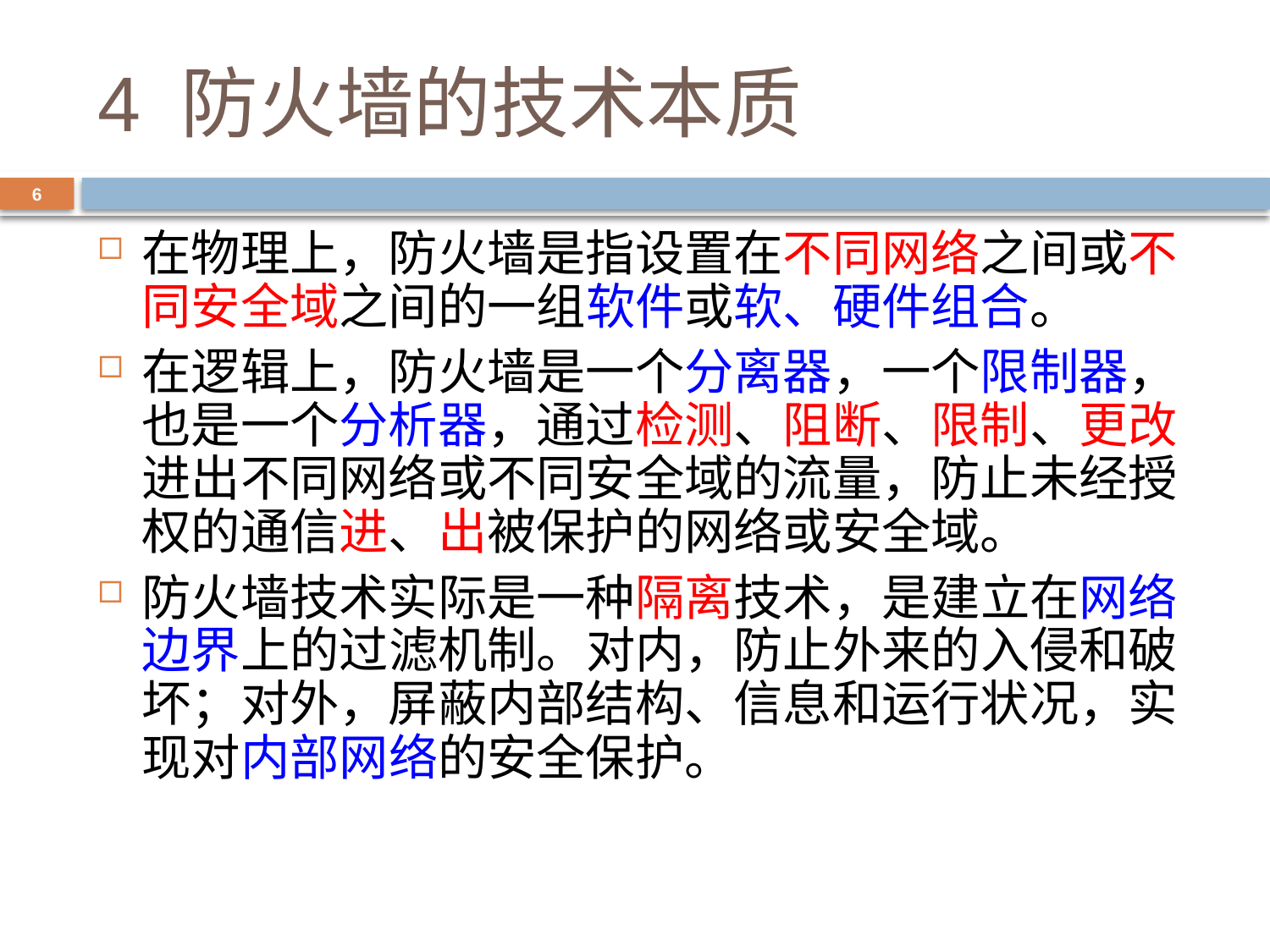

# 4 防火墙的技术本质
6
在物理上，防火墙是指设置在不同网络之间或不同安全域之间的一组软件或软、硬件组合。
在逻辑上，防火墙是一个分离器，一个限制器，也是一个分析器，通过检测、阻断、限制、更改进出不同网络或不同安全域的流量，防止未经授权的通信进、出被保护的网络或安全域。
防火墙技术实际是一种隔离技术，是建立在网络边界上的过滤机制。对内，防止外来的入侵和破坏；对外，屏蔽内部结构、信息和运行状况，实现对内部网络的安全保护。